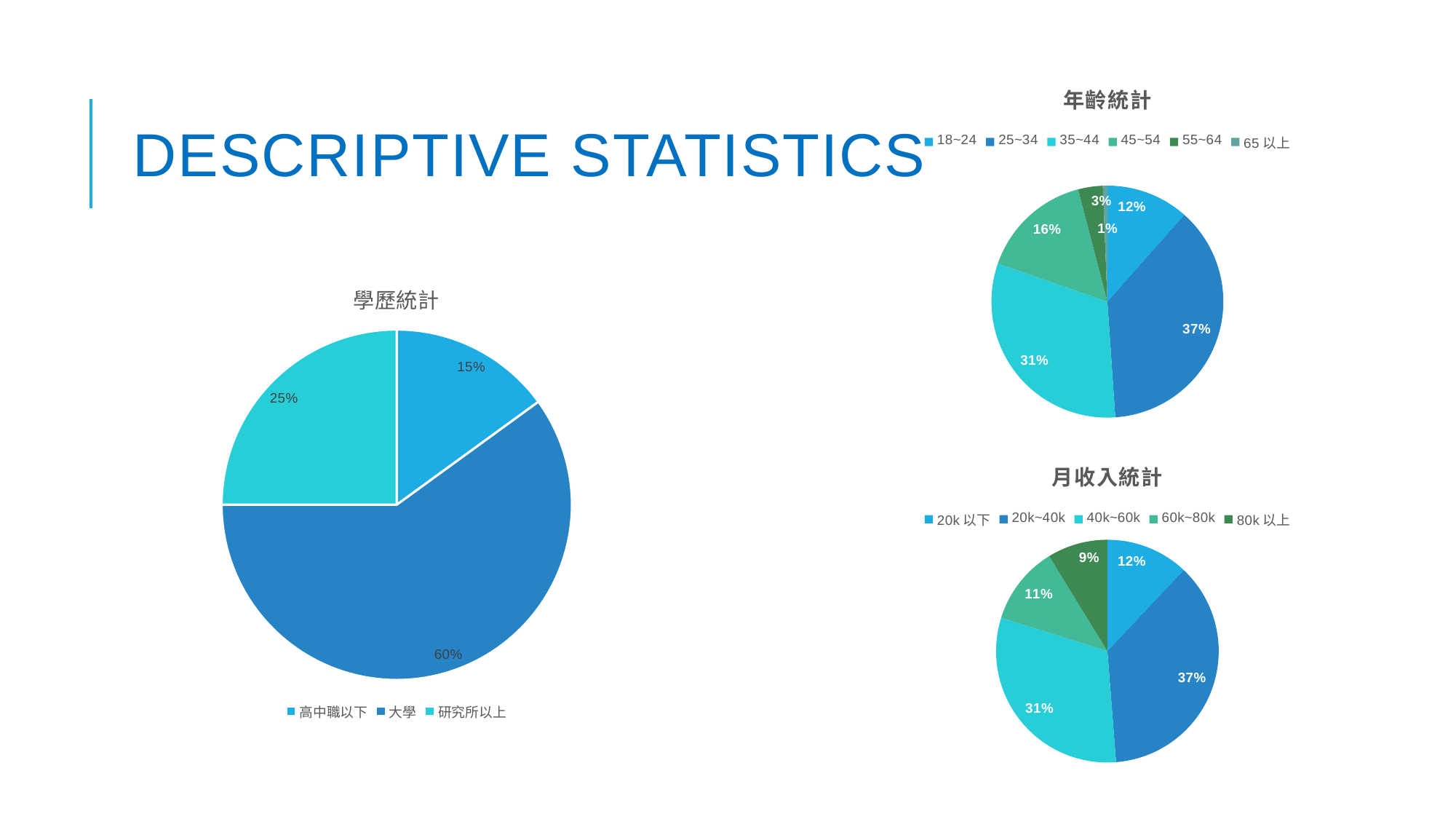

### Chart: 年齡統計

| Category |  |
|---|---|
| 18~24 | 0.115625 |
| 25~34 | 0.3734375 |
| 35~44 | 0.3140625 |
| 45~54 | 0.15625 |
| 55~64 | 0.034375 |
| 65以上 | 0.00625 |
# descriptive statistics

### Chart: 學歷統計

| Category |  |
|---|---|
| 高中職以下 | 0.15 |
| 大學 | 0.6 |
| 研究所以上 | 0.25 |

### Chart: 月收入統計

| Category |  |
|---|---|
| 20k以下 | 0.1203125 |
| 20k~40k | 0.3671875 |
| 40k~60k | 0.3109375 |
| 60k~80k | 0.1140625 |
| 80k以上 | 0.0875 |